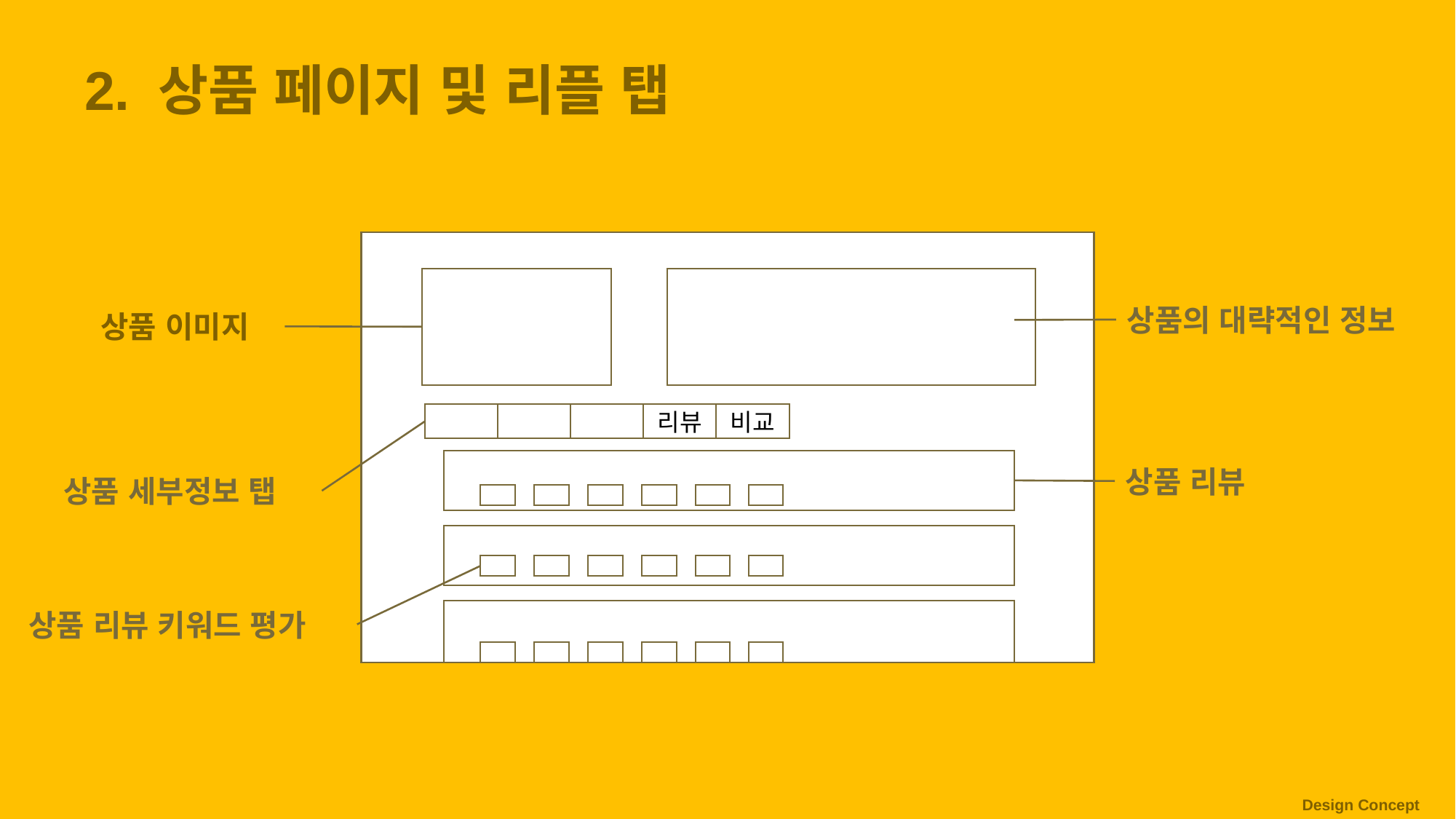

2. 상품 페이지 및 리플 탭

상품의 대략적인 정보
상품 이미지

리뷰
비교

상품 리뷰
상품 세부정보 탭

상품 리뷰 키워드 평가

# Design Concept